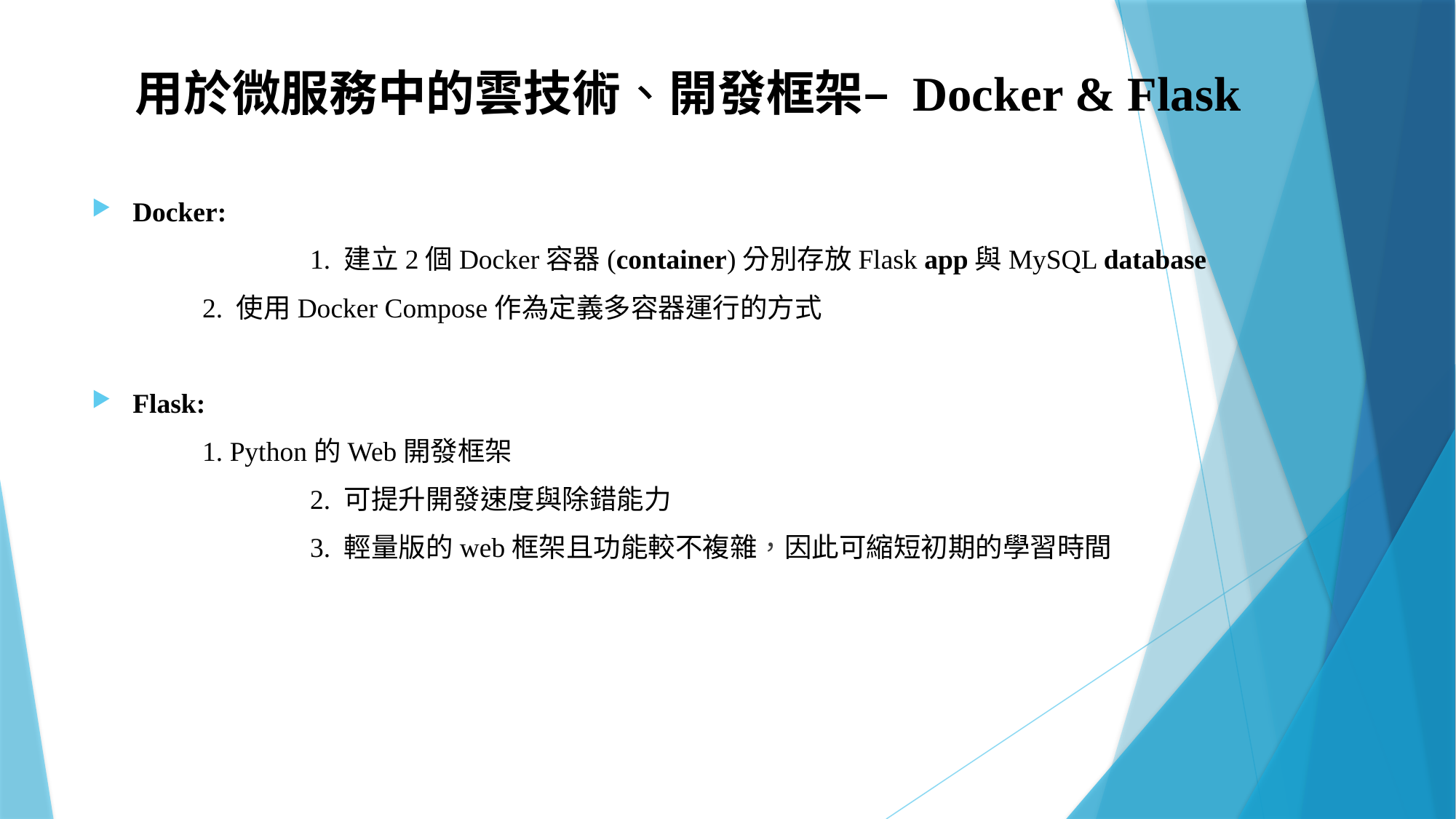

# 用於微服務中的雲技術、開發框架– Docker & Flask
Docker:
		1. 建立2個Docker容器(container)分別存放Flask app與MySQL database
                2. 使用Docker Compose作為定義多容器運行的方式

Flask:
                1. Python的Web開發框架
		2. 可提升開發速度與除錯能力
		3. 輕量版的web框架且功能較不複雜，因此可縮短初期的學習時間